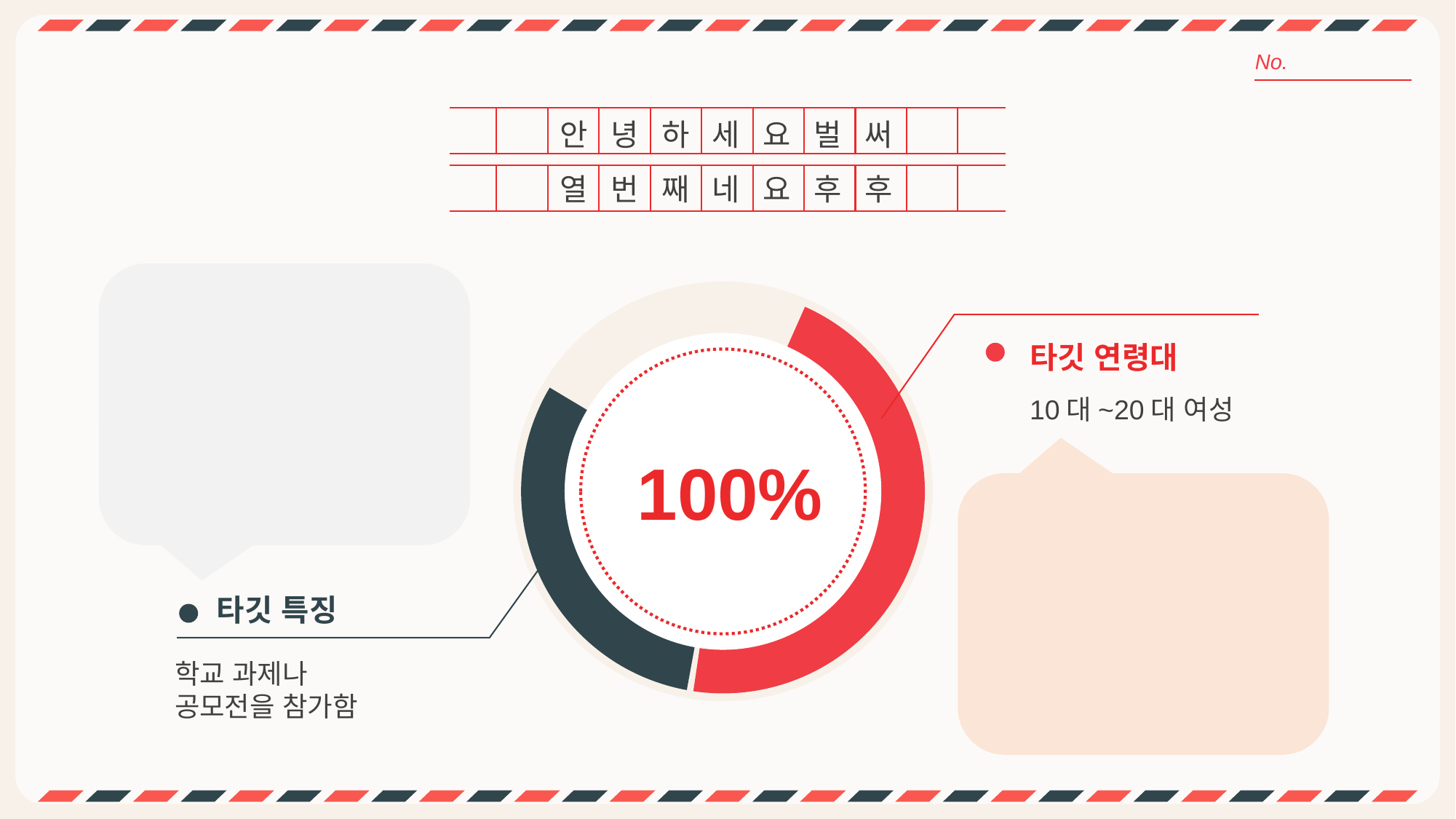

안녕하세요벌써
열번째네요후후

타깃 연령대

10대~20대 여성
100%

타깃 특징

학교 과제나
공모전을 참가함